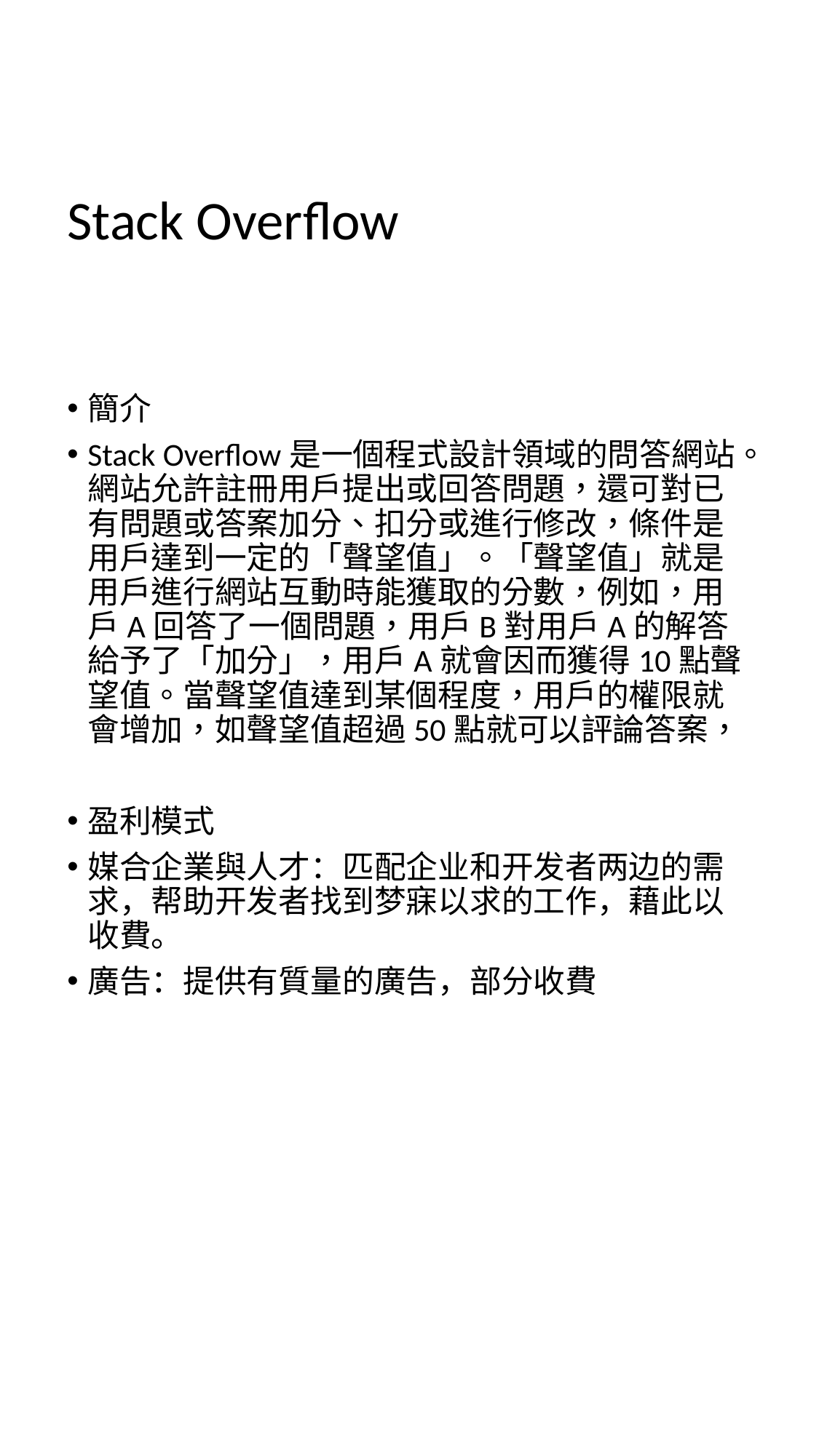

# Stack Overflow
簡介
Stack Overflow是一個程式設計領域的問答網站。網站允許註冊用戶提出或回答問題，還可對已有問題或答案加分、扣分或進行修改，條件是用戶達到一定的「聲望值」。「聲望值」就是用戶進行網站互動時能獲取的分數，例如，用戶A回答了一個問題，用戶B對用戶A的解答給予了「加分」，用戶A就會因而獲得10點聲望值。當聲望值達到某個程度，用戶的權限就會增加，如聲望值超過50點就可以評論答案，

盈利模式
媒合企業與人才：匹配企业和开发者两边的需求，帮助开发者找到梦寐以求的工作，藉此以收費。
廣告：提供有質量的廣告，部分收費